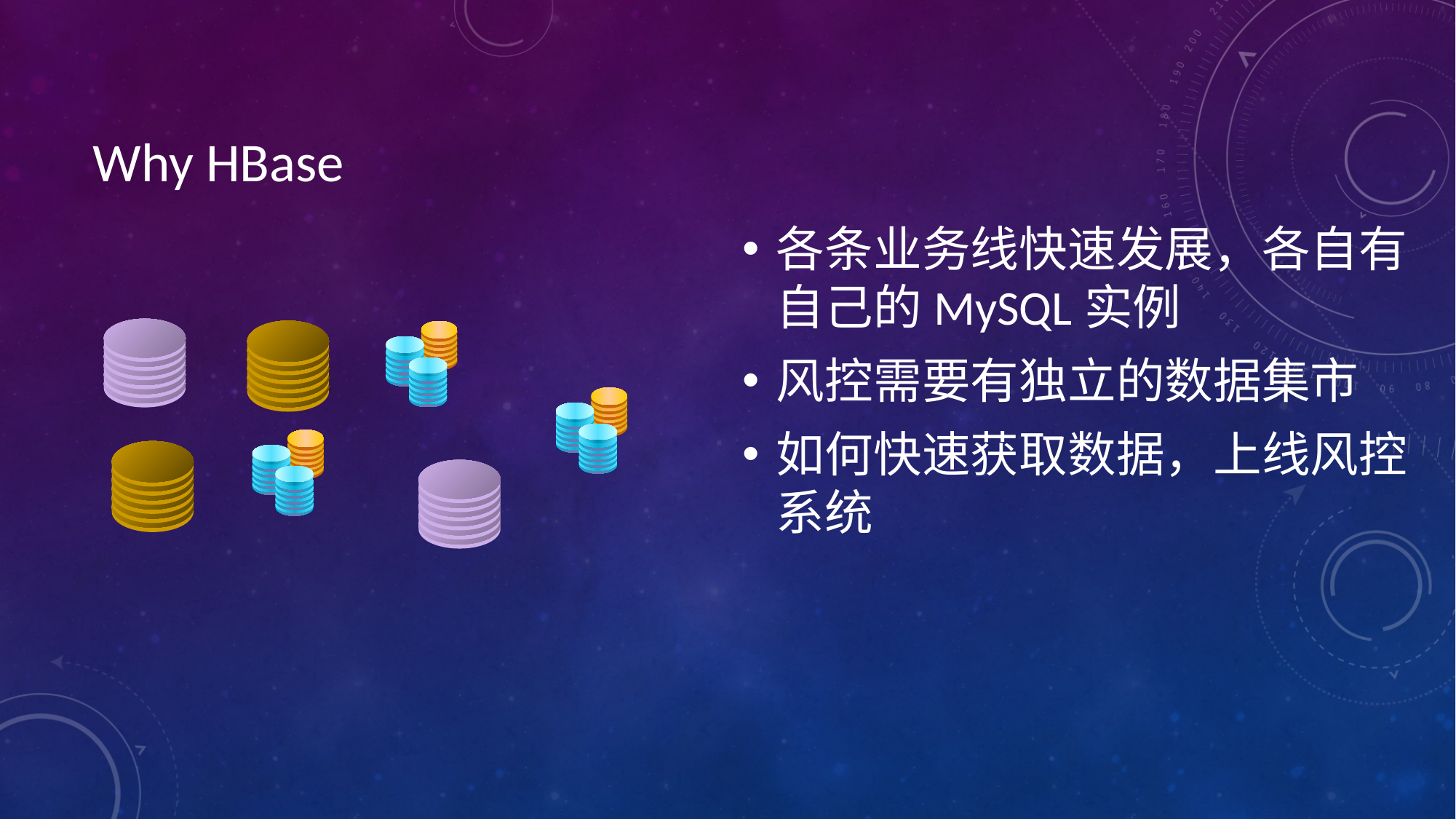

# Why HBase
各条业务线快速发展，各自有自己的MySQL实例
风控需要有独立的数据集市
如何快速获取数据，上线风控系统